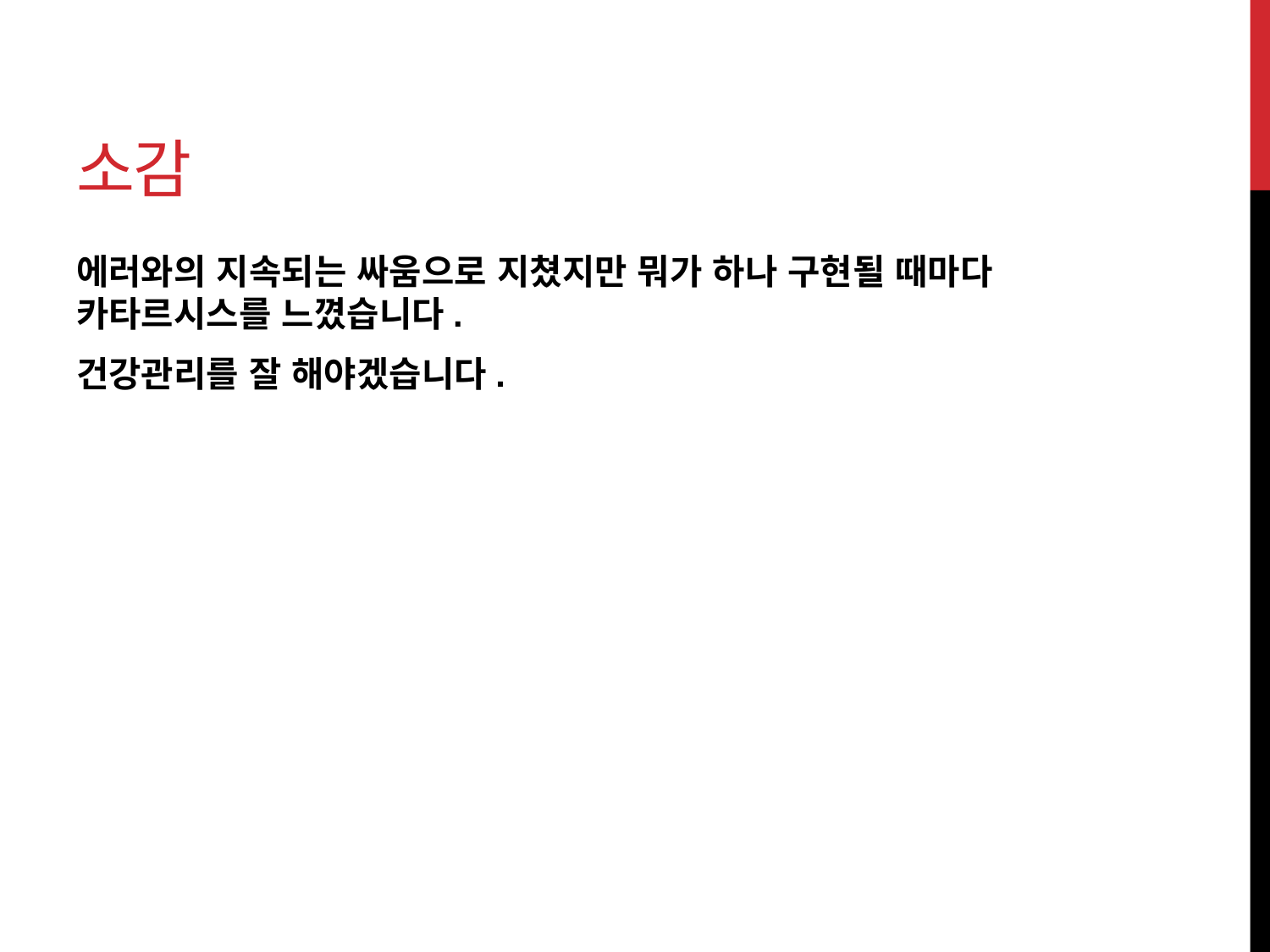

# 소감
에러와의 지속되는 싸움으로 지쳤지만 뭐가 하나 구현될 때마다 카타르시스를 느꼈습니다.
건강관리를 잘 해야겠습니다.